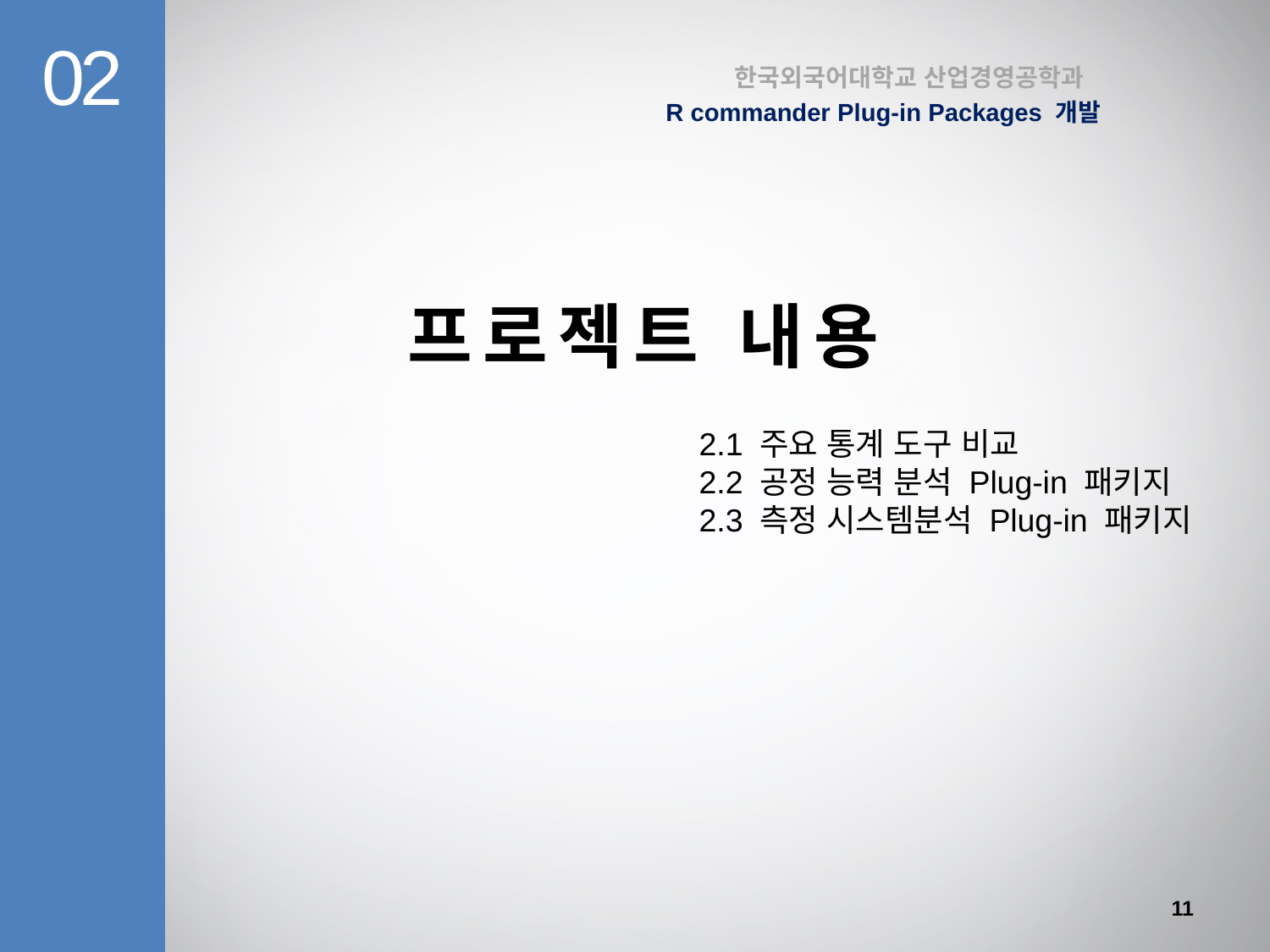

02
한국외국어대학교 산업경영공학과
R commander Plug-in Packages 개발
프로젝트 내용

2.1 주요 통계 도구 비교
2.2 공정 능력 분석 Plug-in 패키지
2.3 측정 시스템분석 Plug-in 패키지
11